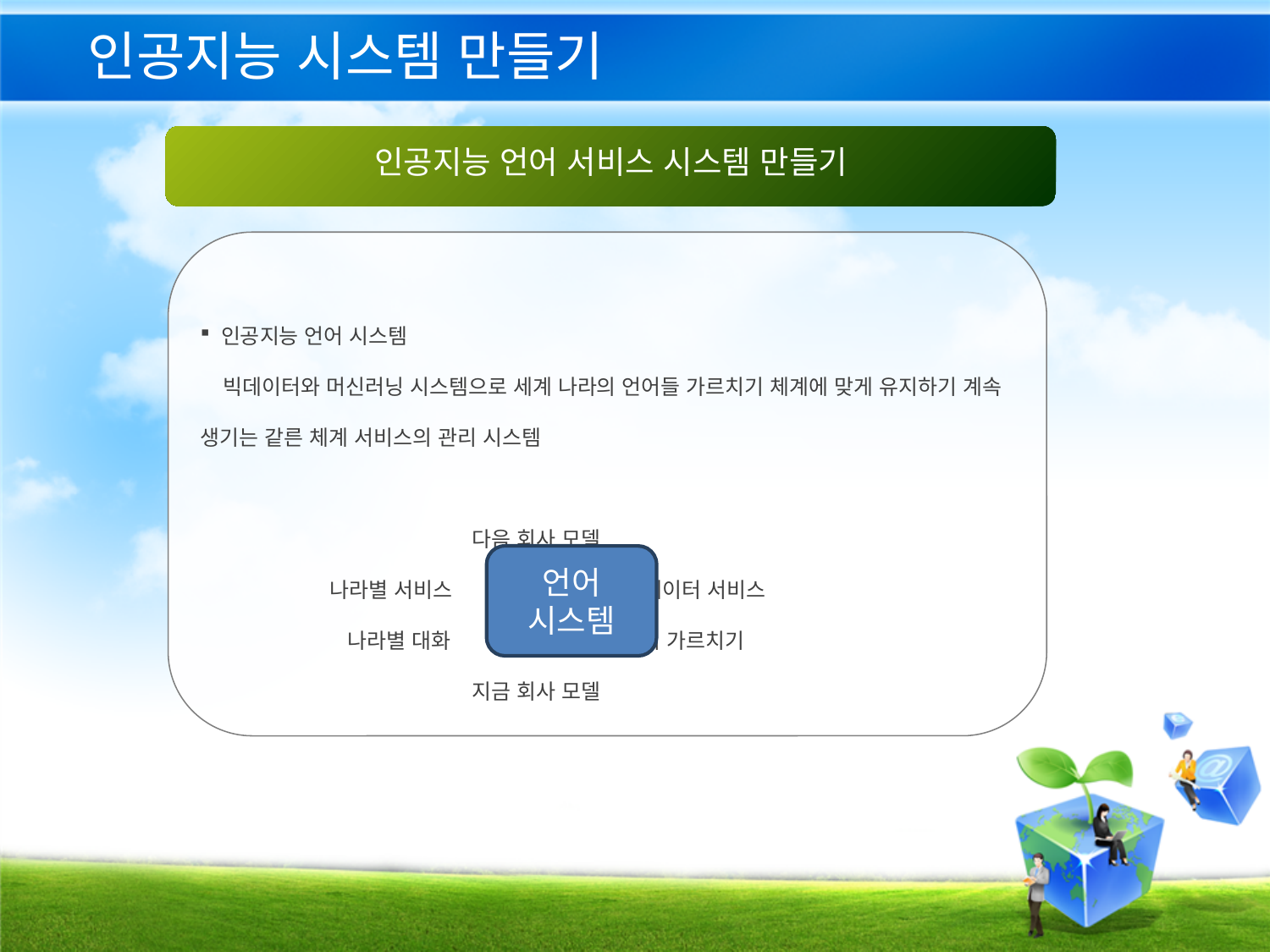

# 인공지능 시스템 만들기

인공지능 언어 서비스 시스템 만들기

 인공지능 언어 시스템
   빅데이터와 머신러닝 시스템으로 세계 나라의 언어들 가르치기 체계에 맞게 유지하기 계속 생기는 같른 체계 서비스의 관리 시스템

                                             다음 회사 모델
                     나라별 서비스                             빅데이터 서비스
                        나라별 대화                             언어 가르치기
                                             지금 회사 모델
언어
시스템